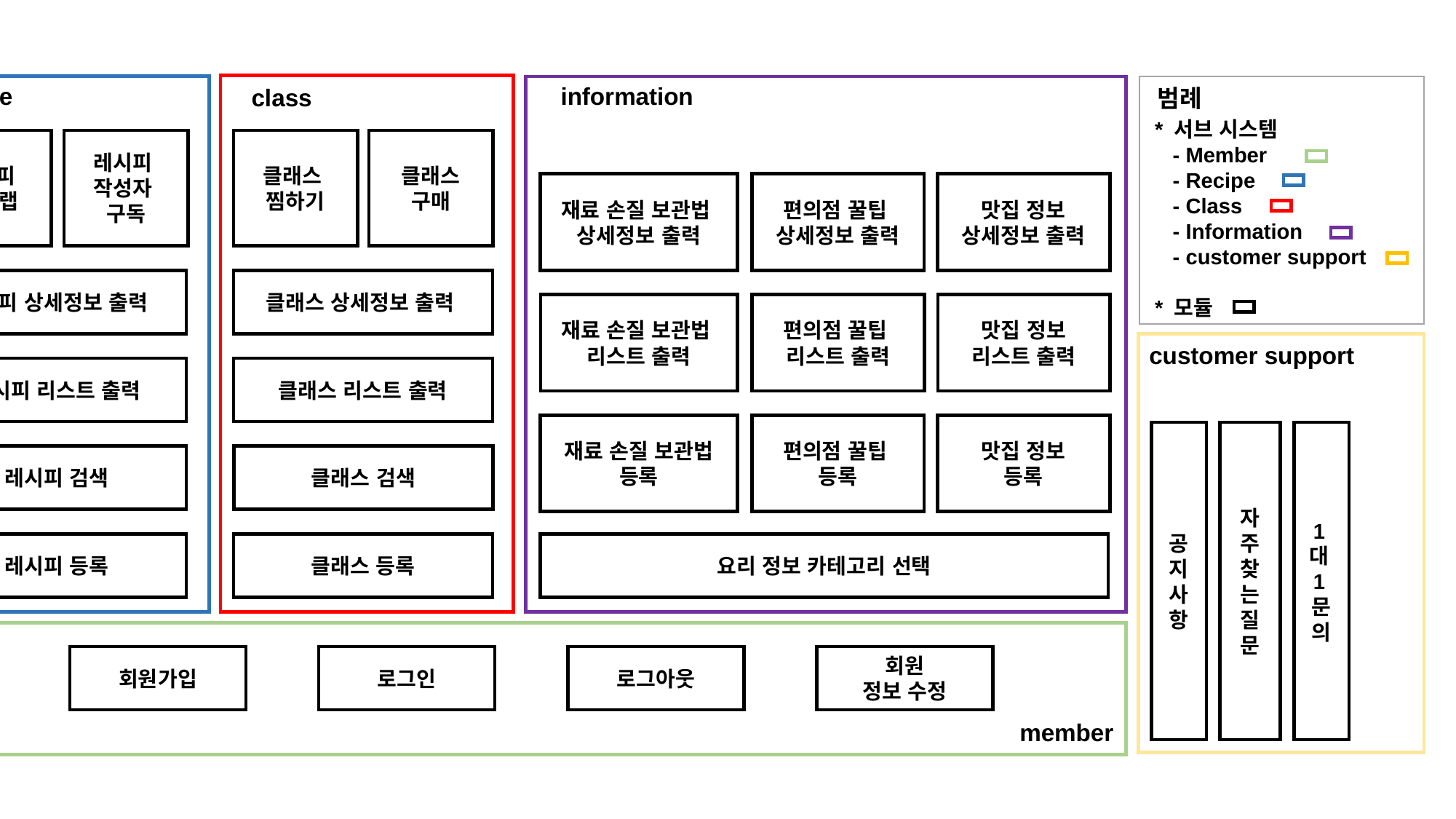

recipe
information

class
범례
* 서브 시스템
   - Member
   - Recipe
   - Class
   - Information
   - customer support

* 모듈
레시피
스크랩
레시피
작성자
구독
클래스
찜하기
클래스
구매

재료 손질 보관법
상세정보 출력
편의점 꿀팁
상세정보 출력
맛집 정보
상세정보 출력

레시피 상세정보 출력
클래스 상세정보 출력
재료 손질 보관법
리스트 출력
편의점 꿀팁
리스트 출력
맛집 정보
리스트 출력

customer support
레시피 리스트 출력
클래스 리스트 출력
재료 손질 보관법 등록
편의점 꿀팁
등록
맛집 정보
등록
공지사항
자주찾는
질문
1대1문의
레시피 검색
클래스 검색
레시피 등록
클래스 등록
요리 정보 카테고리 선택

회원가입
로그인
로그아웃
회원
정보 수정
member